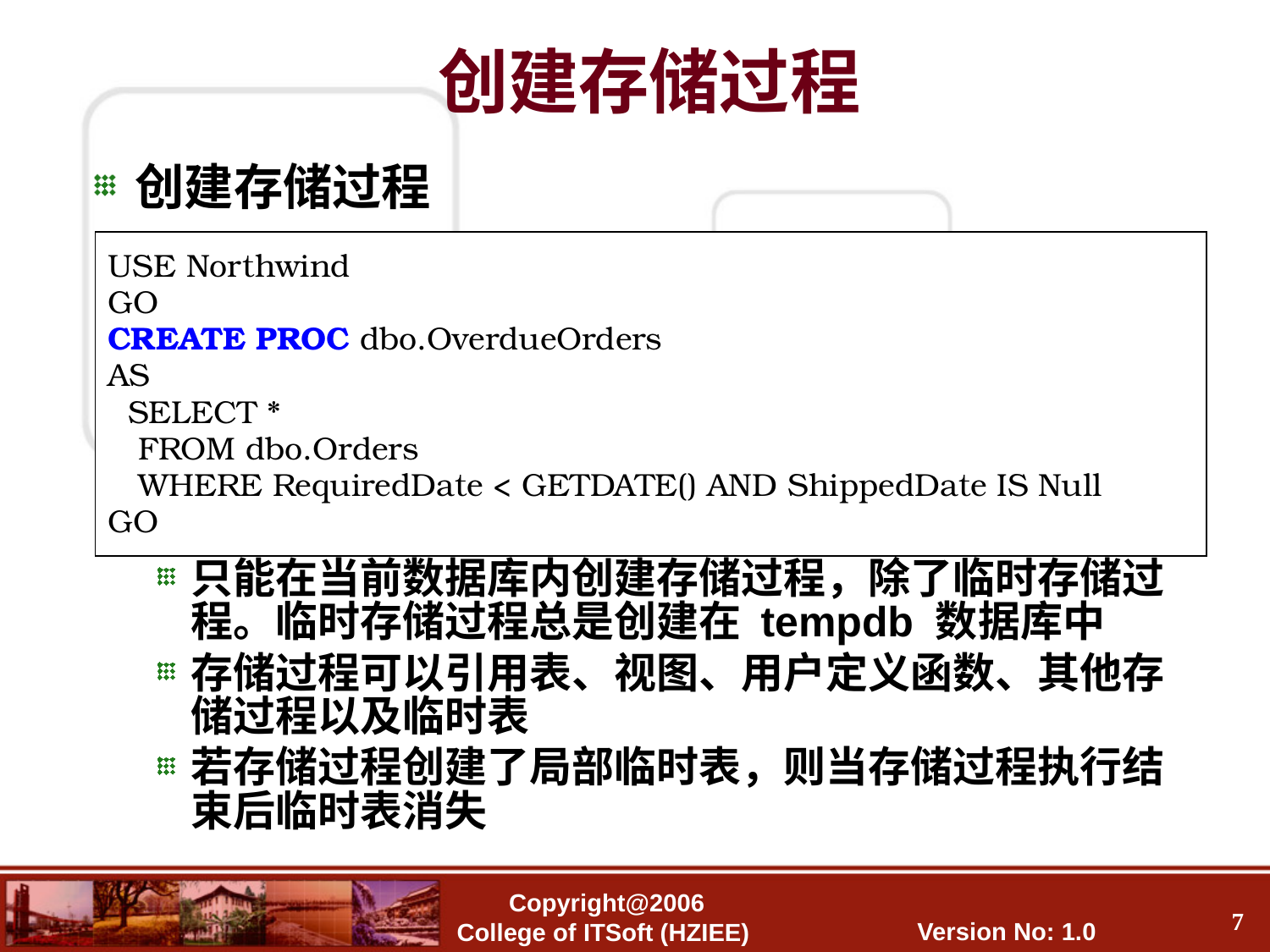

创建存储过程
创建存储过程

只能在当前数据库内创建存储过程，除了临时存储过程。临时存储过程总是创建在 tempdb 数据库中
存储过程可以引用表、视图、用户定义函数、其他存储过程以及临时表
若存储过程创建了局部临时表，则当存储过程执行结束后临时表消失
USE Northwind
GO
CREATE PROC dbo.OverdueOrders
AS
  SELECT *
   FROM dbo.Orders
   WHERE RequiredDate < GETDATE() AND ShippedDate IS Null
GO